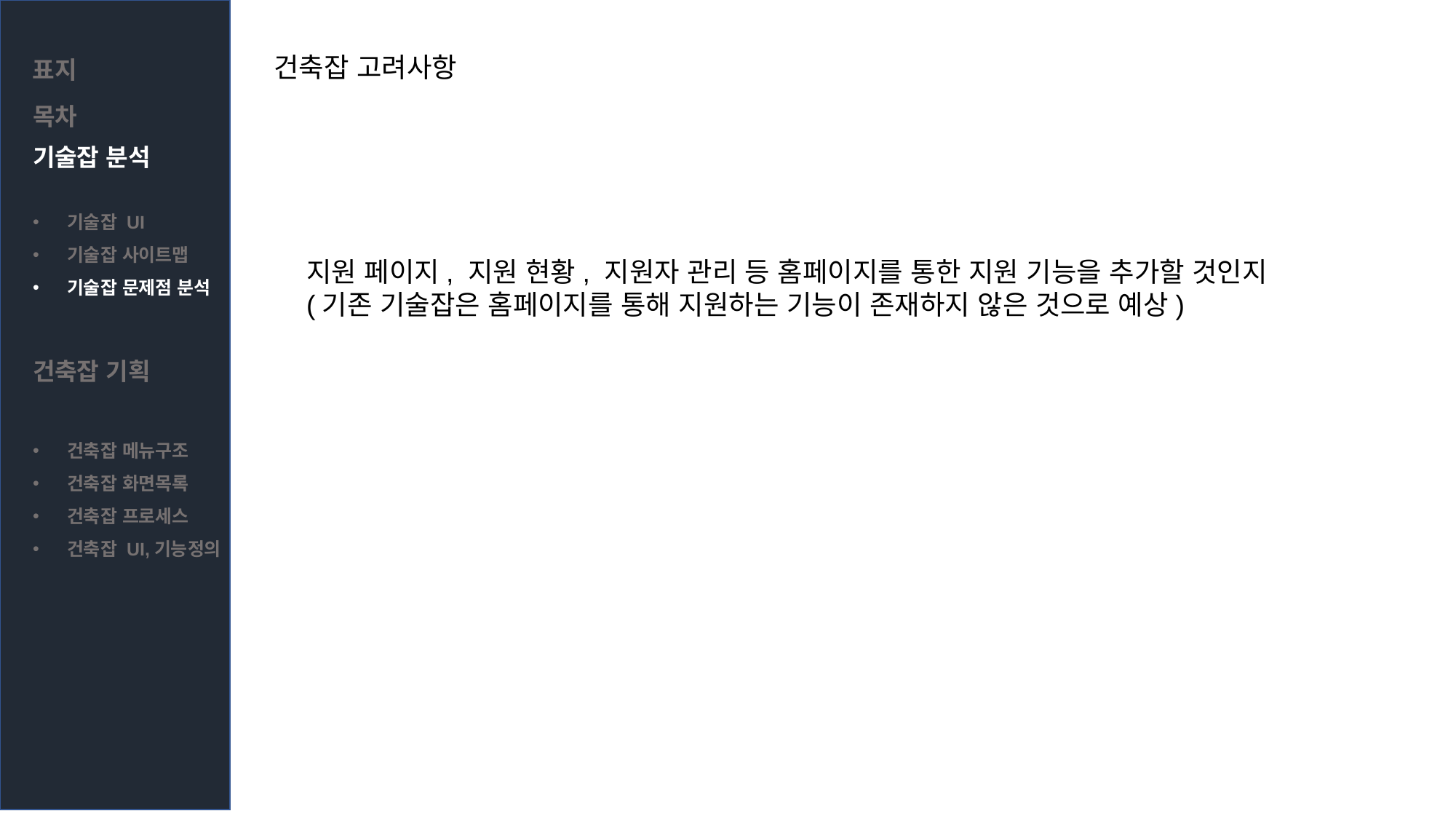

건축잡 고려사항
표지
목차
기술잡 분석

기술잡 UI
기술잡 사이트맵
기술잡 문제점 분석

건축잡 기획

건축잡 메뉴구조
건축잡 화면목록
건축잡 프로세스
건축잡 UI,기능정의
지원 페이지, 지원 현황, 지원자 관리 등 홈페이지를 통한 지원 기능을 추가할 것인지(기존 기술잡은 홈페이지를 통해 지원하는 기능이 존재하지 않은 것으로 예상)